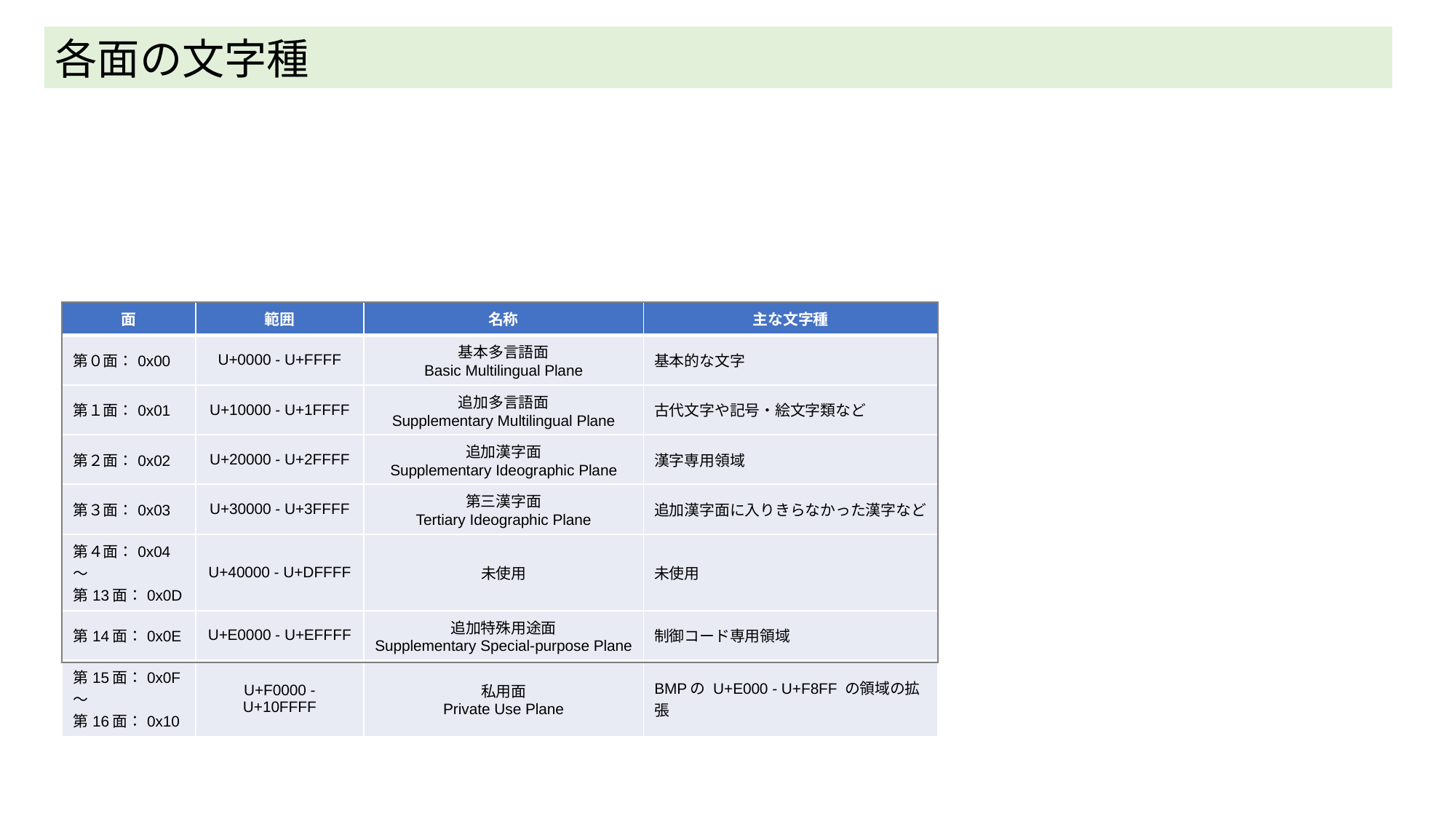

各面の文字種

| 面 | 範囲 | 名称 | 主な文字種 |
| --- | --- | --- | --- |
| 第０面：0x00 | U+0000 - U+FFFF | 基本多言語面 Basic Multilingual Plane | 基本的な文字 |
| 第１面：0x01 | U+10000 - U+1FFFF | 追加多言語面 Supplementary Multilingual Plane | 古代文字や記号・絵文字類など |
| 第２面：0x02 | U+20000 - U+2FFFF | 追加漢字面 Supplementary Ideographic Plane | 漢字専用領域 |
| 第３面：0x03 | U+30000 - U+3FFFF | 第三漢字面 Tertiary Ideographic Plane | 追加漢字面に入りきらなかった漢字など |
| 第４面：0x04～ 第13面：0x0D | U+40000 - U+DFFFF | 未使用 | 未使用 |
| 第14面：0x0E | U+E0000 - U+EFFFF | 追加特殊用途面 Supplementary Special-purpose Plane | 制御コード専用領域 |
| 第15面：0x0F～ 第16面：0x10 | U+F0000 - U+10FFFF | 私用面 Private Use Plane | BMPの U+E000 - U+F8FF の領域の拡張 |